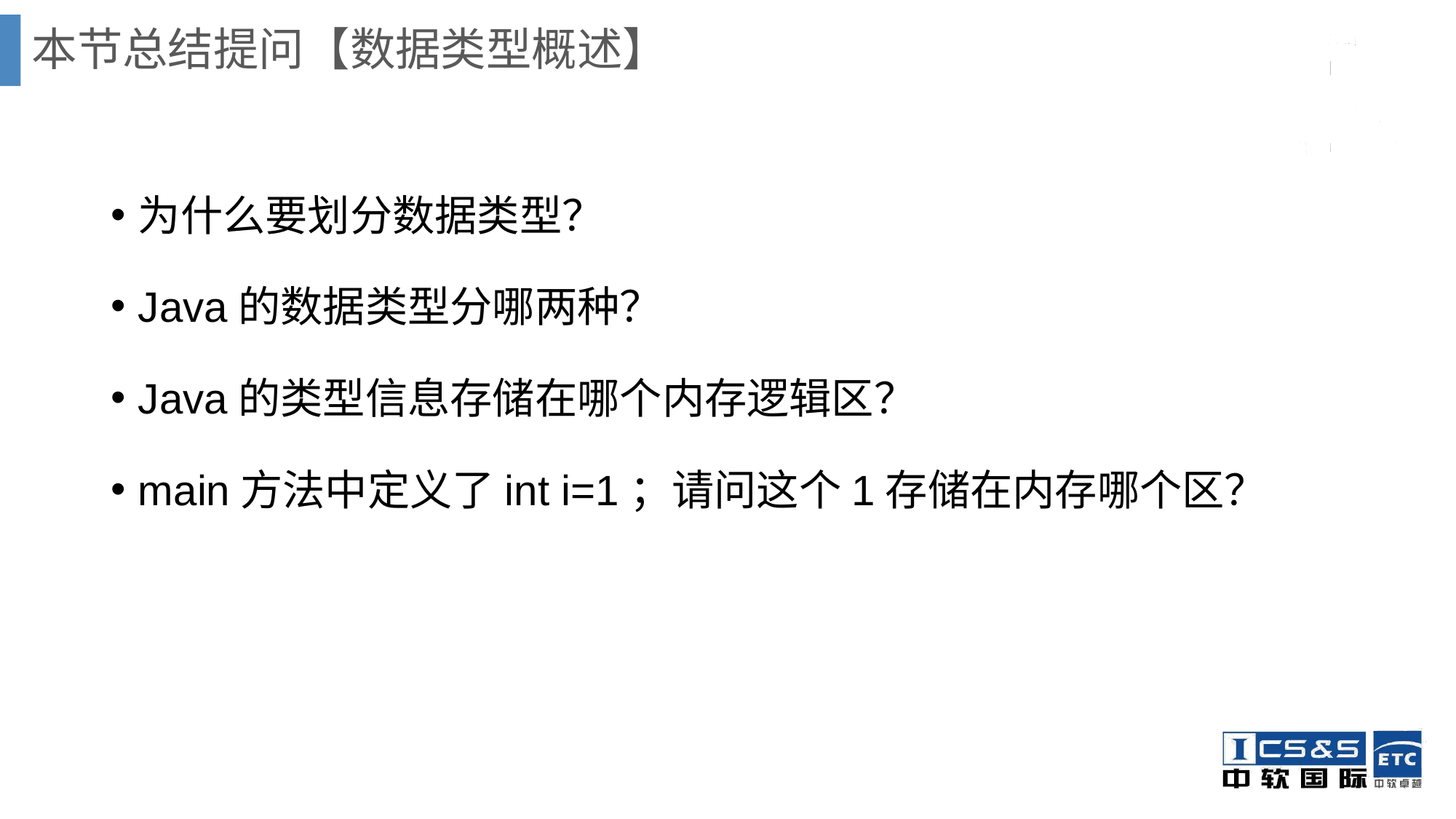

# 本节总结提问【数据类型概述】
为什么要划分数据类型？
Java的数据类型分哪两种？
Java的类型信息存储在哪个内存逻辑区？
main方法中定义了int i=1；请问这个1存储在内存哪个区？